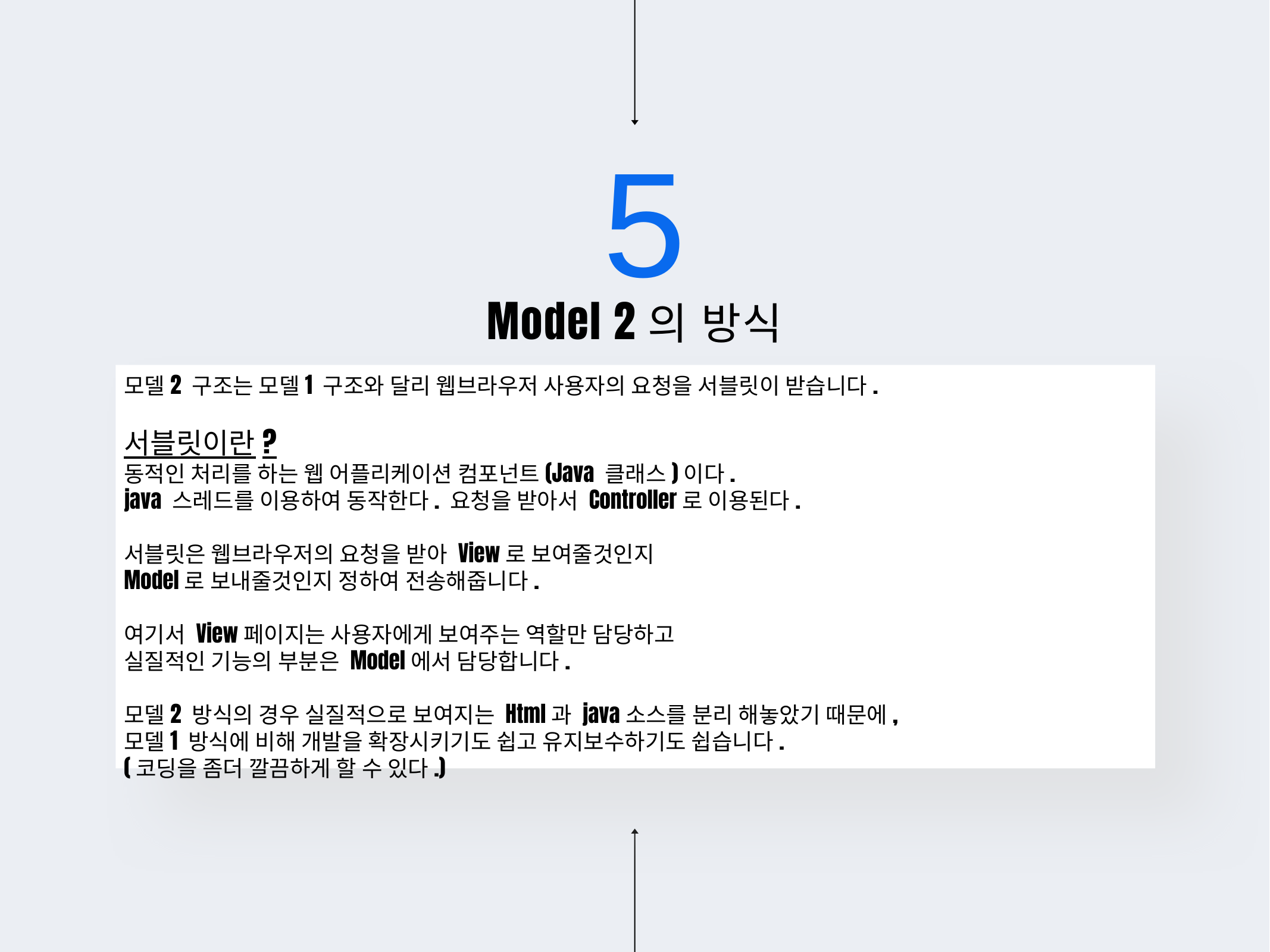

5
# Model 2의 방식

모델2 구조는 모델1 구조와 달리 웹브라우저 사용자의 요청을 서블릿이 받습니다.

서블릿이란?
동적인 처리를 하는 웹 어플리케이션 컴포넌트(Java 클래스)이다.
java 스레드를 이용하여 동작한다. 요청을 받아서 Controller로 이용된다.

서블릿은 웹브라우저의 요청을 받아 View로 보여줄것인지
Model로 보내줄것인지 정하여 전송해줍니다.

여기서 View페이지는 사용자에게 보여주는 역할만 담당하고
실질적인 기능의 부분은 Model에서 담당합니다.

모델2 방식의 경우 실질적으로 보여지는 Html과 java소스를 분리 해놓았기 때문에,
모델1 방식에 비해 개발을 확장시키기도 쉽고 유지보수하기도 쉽습니다.
(코딩을 좀더 깔끔하게 할 수 있다.)
마스터 텍스트 스타일을 편집합니다
둘째 수준
셋째 수준
넷째 수준
다섯째 수준